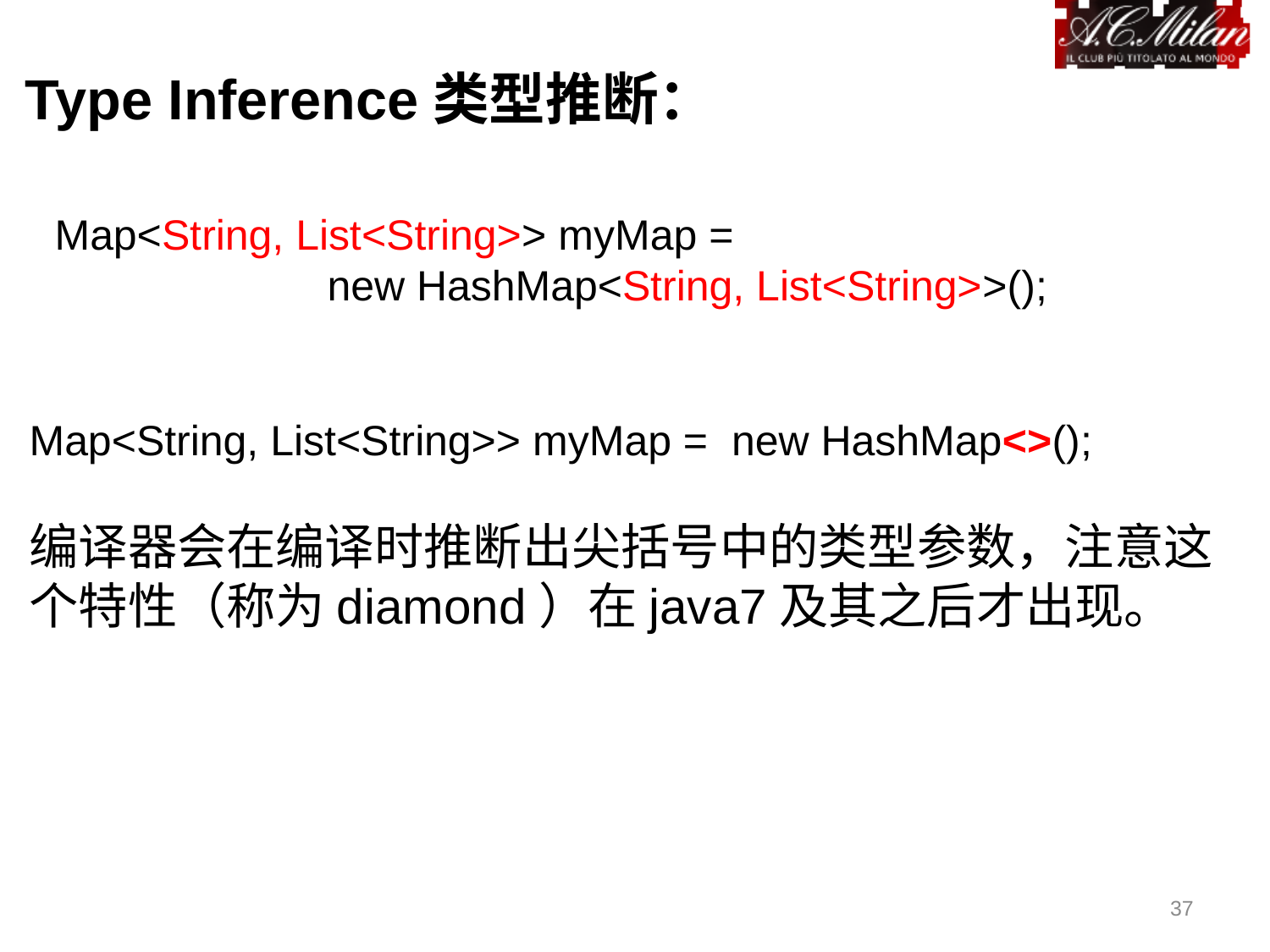

Type Inference类型推断：
Map<String, List<String>> myMap =
                       new HashMap<String, List<String>>();
Map<String, List<String>> myMap =  new HashMap<>();

编译器会在编译时推断出尖括号中的类型参数，注意这个特性（称为diamond）在java7及其之后才出现。
37